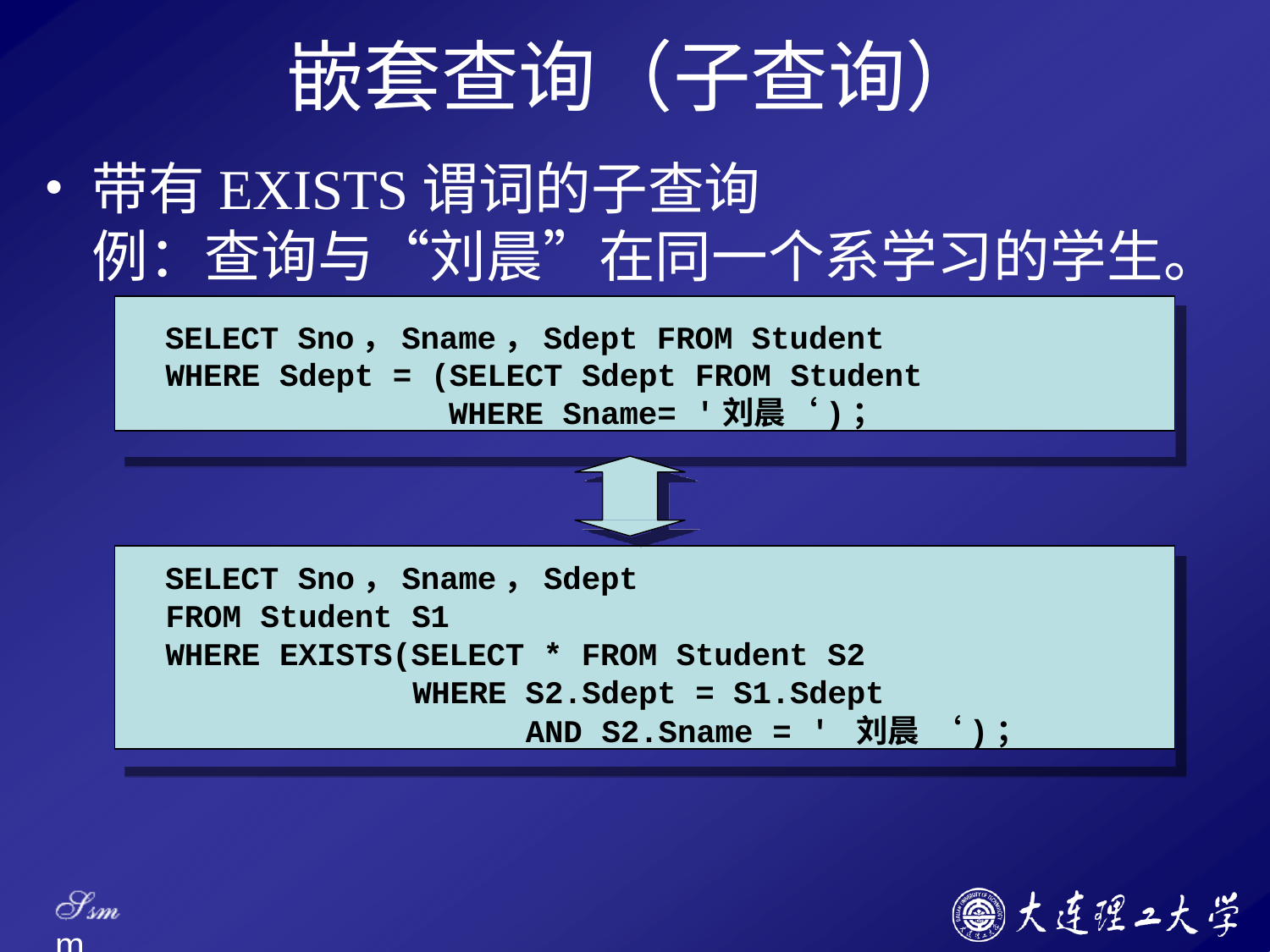

# 嵌套查询（子查询）
带有EXISTS谓词的子查询
例：查询与“刘晨”在同一个系学习的学生。
SELECT Sno，Sname，Sdept FROM Student  WHERE Sdept = (SELECT Sdept FROM Student
WHERE Sname= '刘晨‘)；

SELECT Sno，Sname，Sdept
FROM Student S1
WHERE EXISTS(SELECT * FROM Student S2
WHERE S2.Sdept = S1.Sdept
AND S2.Sname = ' 刘晨 ‘)；

Ssm